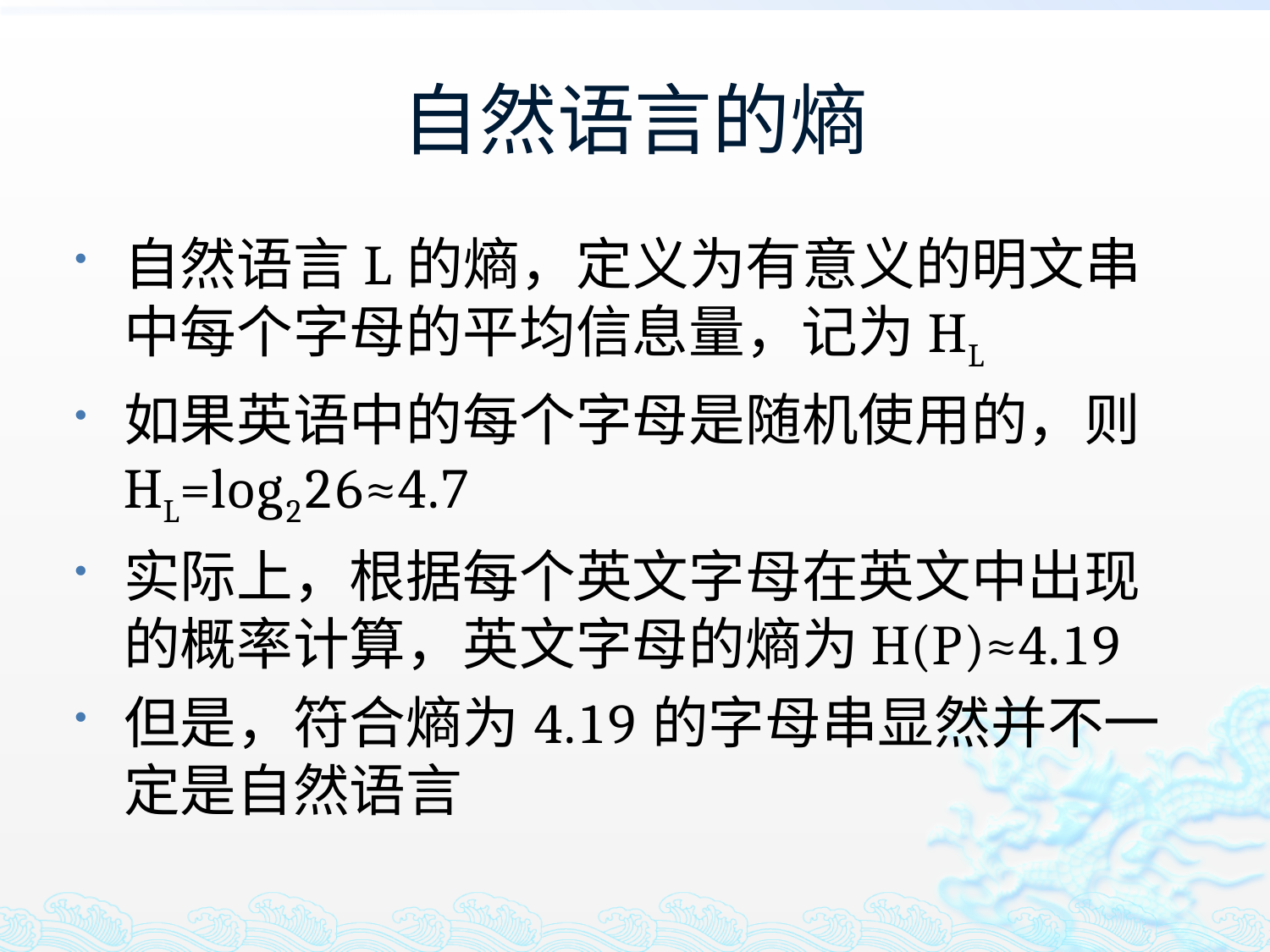

# 自然语言的熵
自然语言L的熵，定义为有意义的明文串中每个字母的平均信息量，记为HL
如果英语中的每个字母是随机使用的，则HL=log226≈4.7
实际上，根据每个英文字母在英文中出现的概率计算，英文字母的熵为H(P)≈4.19
但是，符合熵为4.19的字母串显然并不一定是自然语言